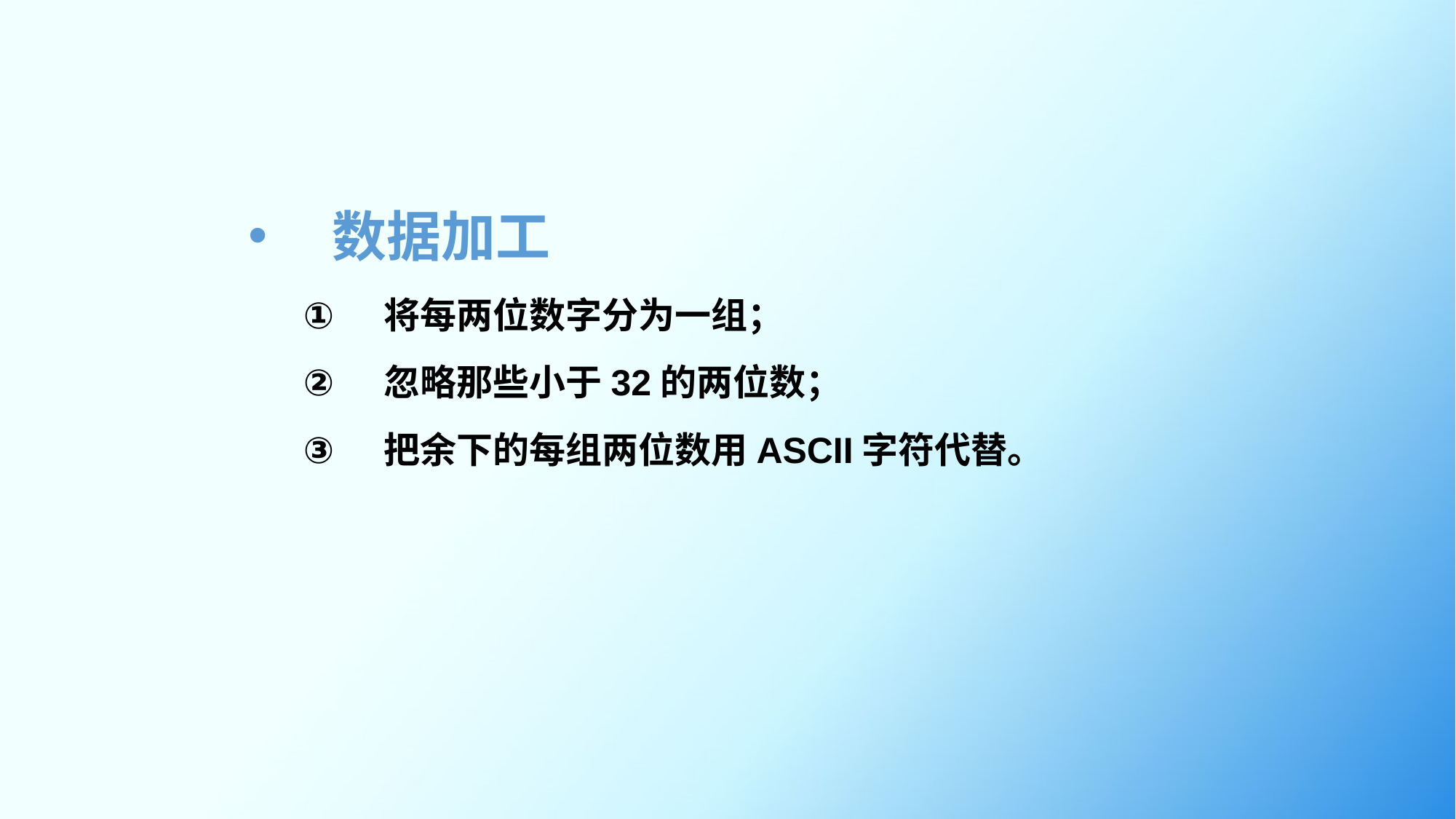

数据加工
 将每两位数字分为一组；
 忽略那些小于32的两位数；
 把余下的每组两位数用ASCII字符代替。
11